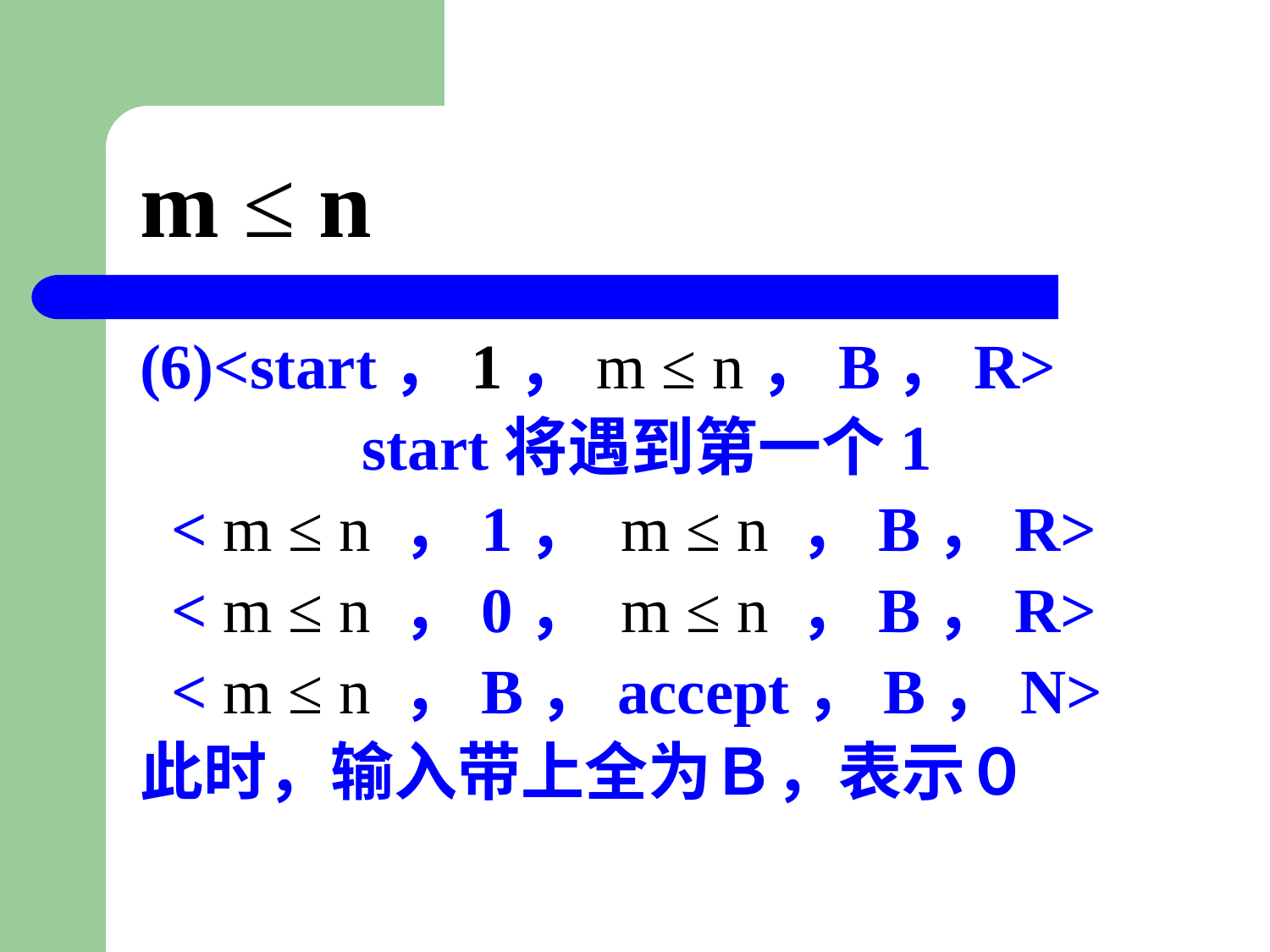

# m ≤ n
(6)<start，1，m ≤ n，B，R>
              start将遇到第一个1
  < m ≤ n ，1， m ≤ n ，B，R>
  < m ≤ n ，0， m ≤ n ，B，R>
  < m ≤ n ，B，accept，B，N>
此时，输入带上全为Ｂ，表示０